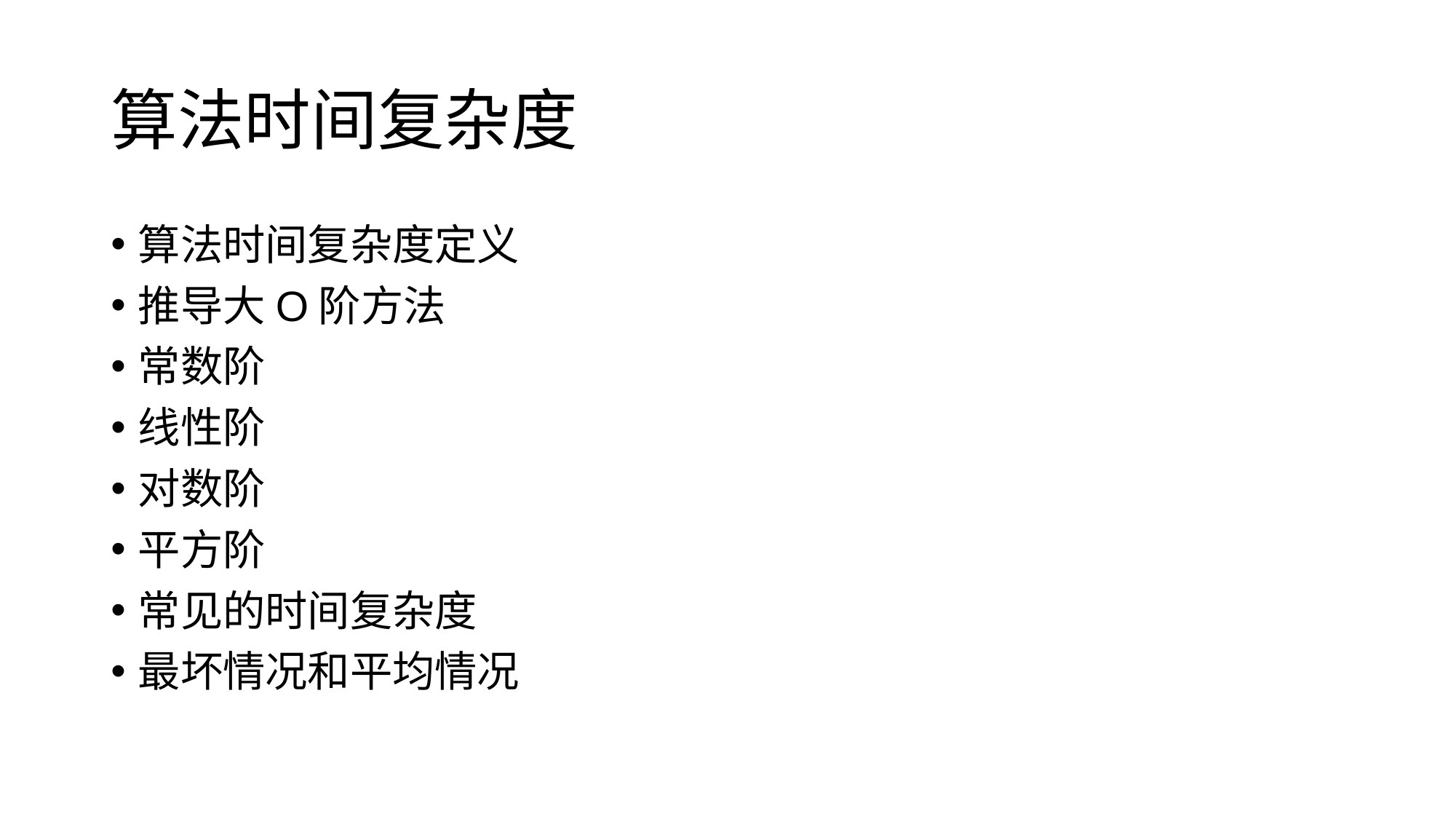

# 算法时间复杂度
算法时间复杂度定义
推导大O阶方法
常数阶
线性阶
对数阶
平方阶
常见的时间复杂度
最坏情况和平均情况